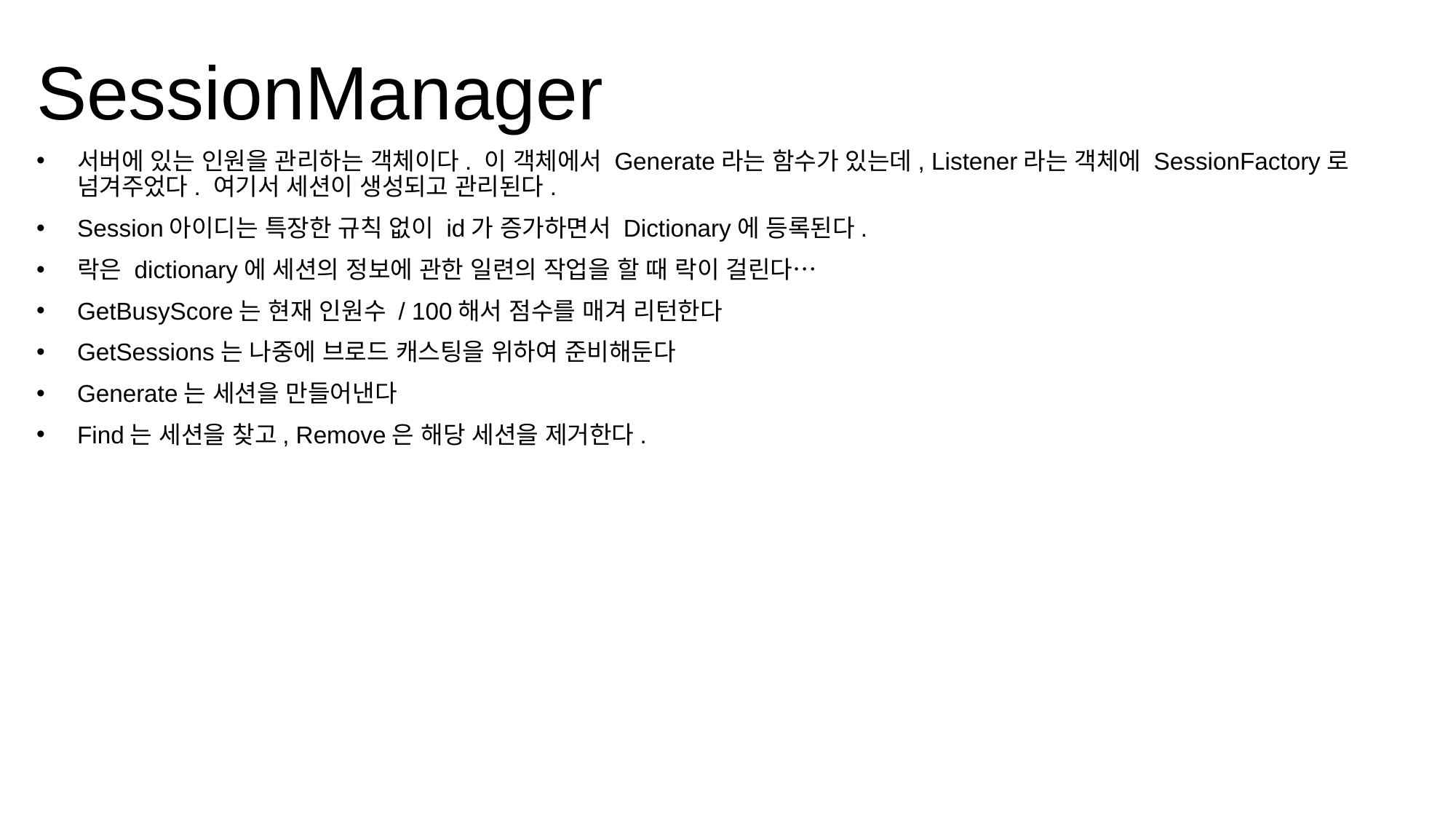

SessionManager
서버에 있는 인원을 관리하는 객체이다. 이 객체에서 Generate라는 함수가 있는데, Listener라는 객체에 SessionFactory로 넘겨주었다. 여기서 세션이 생성되고 관리된다.
Session아이디는 특장한 규칙 없이 id가 증가하면서 Dictionary에 등록된다.
락은 dictionary에 세션의 정보에 관한 일련의 작업을 할 때 락이 걸린다…
GetBusyScore는 현재 인원수 / 100해서 점수를 매겨 리턴한다
GetSessions는 나중에 브로드 캐스팅을 위하여 준비해둔다
Generate는 세션을 만들어낸다
Find는 세션을 찾고, Remove은 해당 세션을 제거한다.